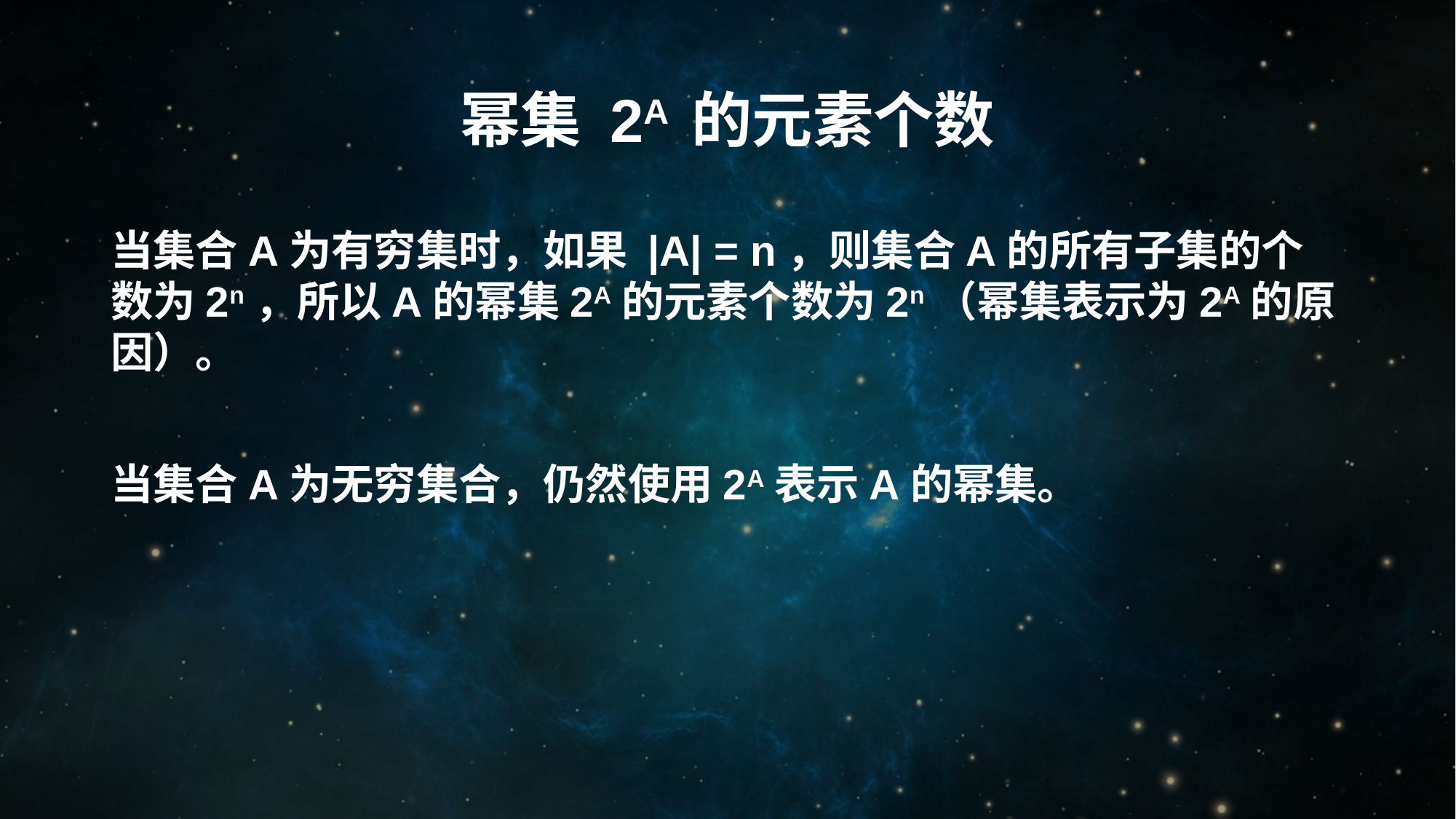

# 幂集 2A 的元素个数
当集合A为有穷集时，如果 |A| = n，则集合A的所有子集的个数为2n，所以A的幂集2A的元素个数为2n（幂集表示为2A的原因）。

当集合A为无穷集合，仍然使用2A表示A的幂集。